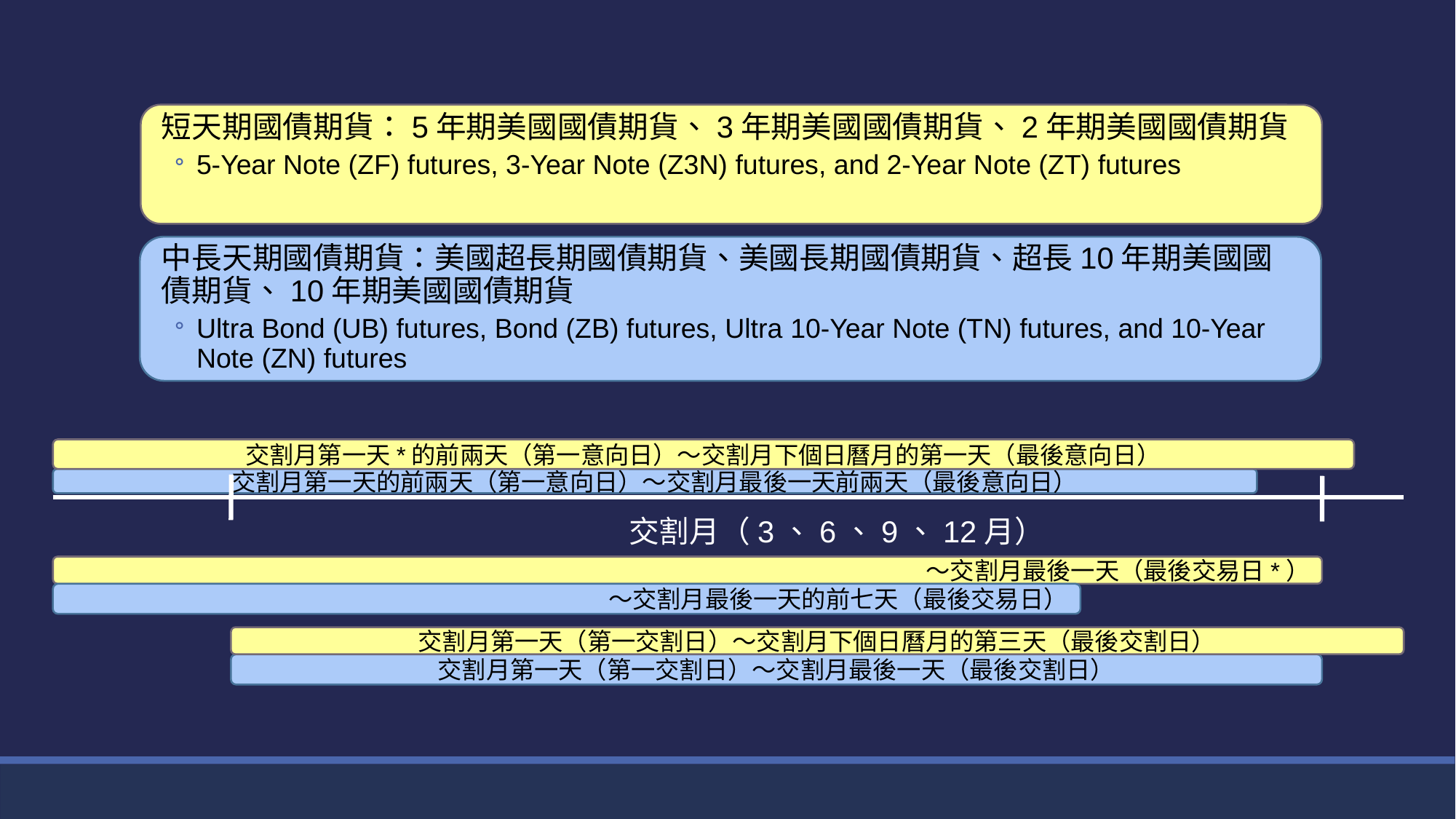

短天期國債期貨：5年期美國國債期貨、3年期美國國債期貨、2年期美國國債期貨
5-Year Note (ZF) futures, 3-Year Note (Z3N) futures, and 2-Year Note (ZT) futures

中長天期國債期貨：美國超長期國債期貨、美國長期國債期貨、超長10年期美國國債期貨、10年期美國國債期貨
Ultra Bond (UB) futures, Bond (ZB) futures, Ultra 10-Year Note (TN) futures, and 10-Year Note (ZN) futures

交割月第一天*的前兩天（第一意向日）～交割月下個日曆月的第一天（最後意向日）
交割月第一天的前兩天（第一意向日）～交割月最後一天前兩天（最後意向日）
交割月（3、6、9、12月）
～交割月最後一天（最後交易日*）
～交割月最後一天的前七天（最後交易日）
交割月第一天（第一交割日）～交割月下個日曆月的第三天（最後交割日）
交割月第一天（第一交割日）～交割月最後一天（最後交割日）